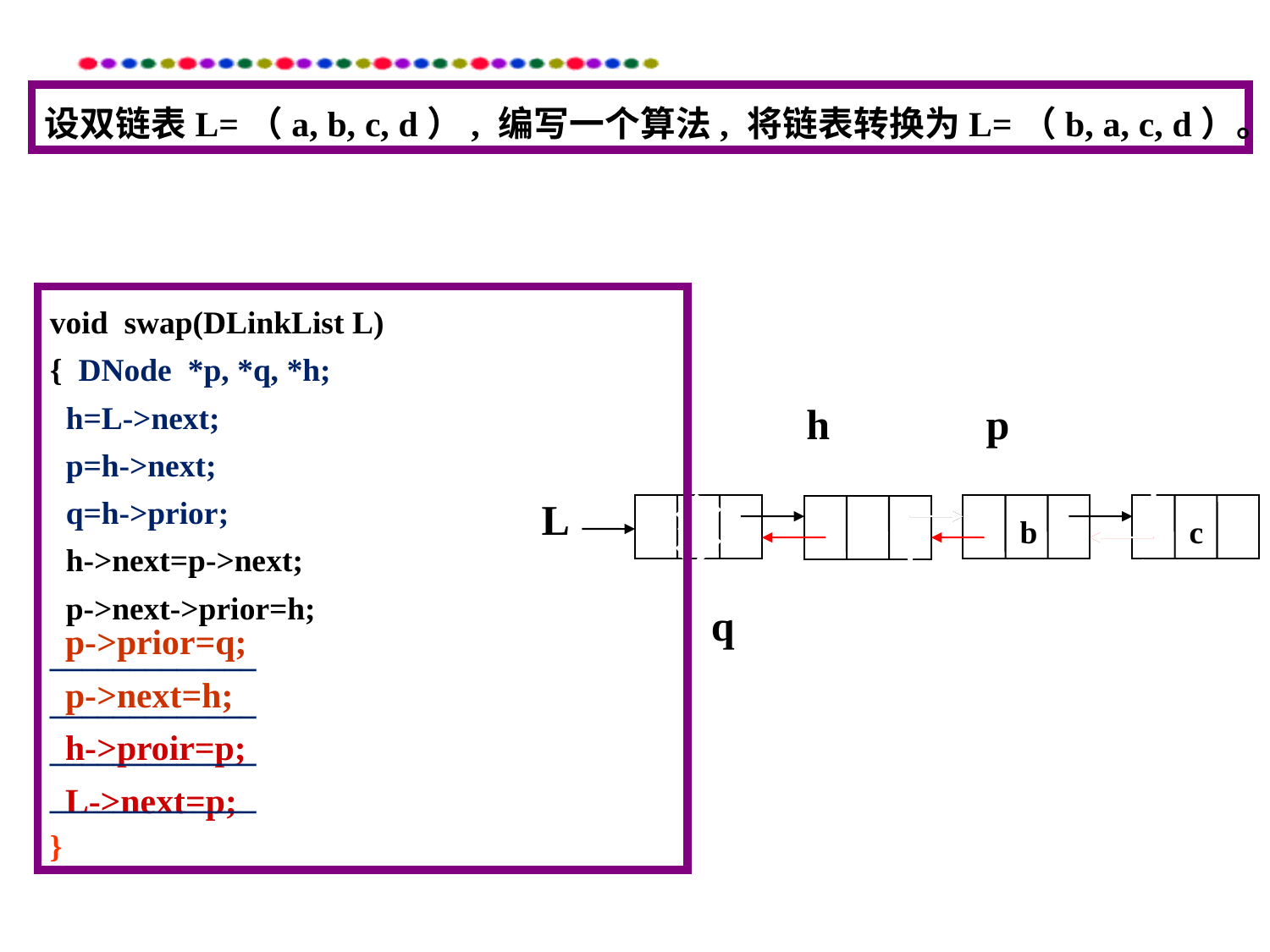

设双链表L=（a, b, c, d）, 编写一个算法, 将链表转换为L=（b, a, c, d）。
void  swap(DLinkList L)
{  DNode  *p, *q, *h;
  h=L->next;
  p=h->next;
  q=h->prior;
  h->next=p->next;
  p->next->prior=h;
_____________
_____________
_____________
_____________
}
h

p

q

L

b
c

p->prior=q;
p->next=h;
h->proir=p;
L->next=p;